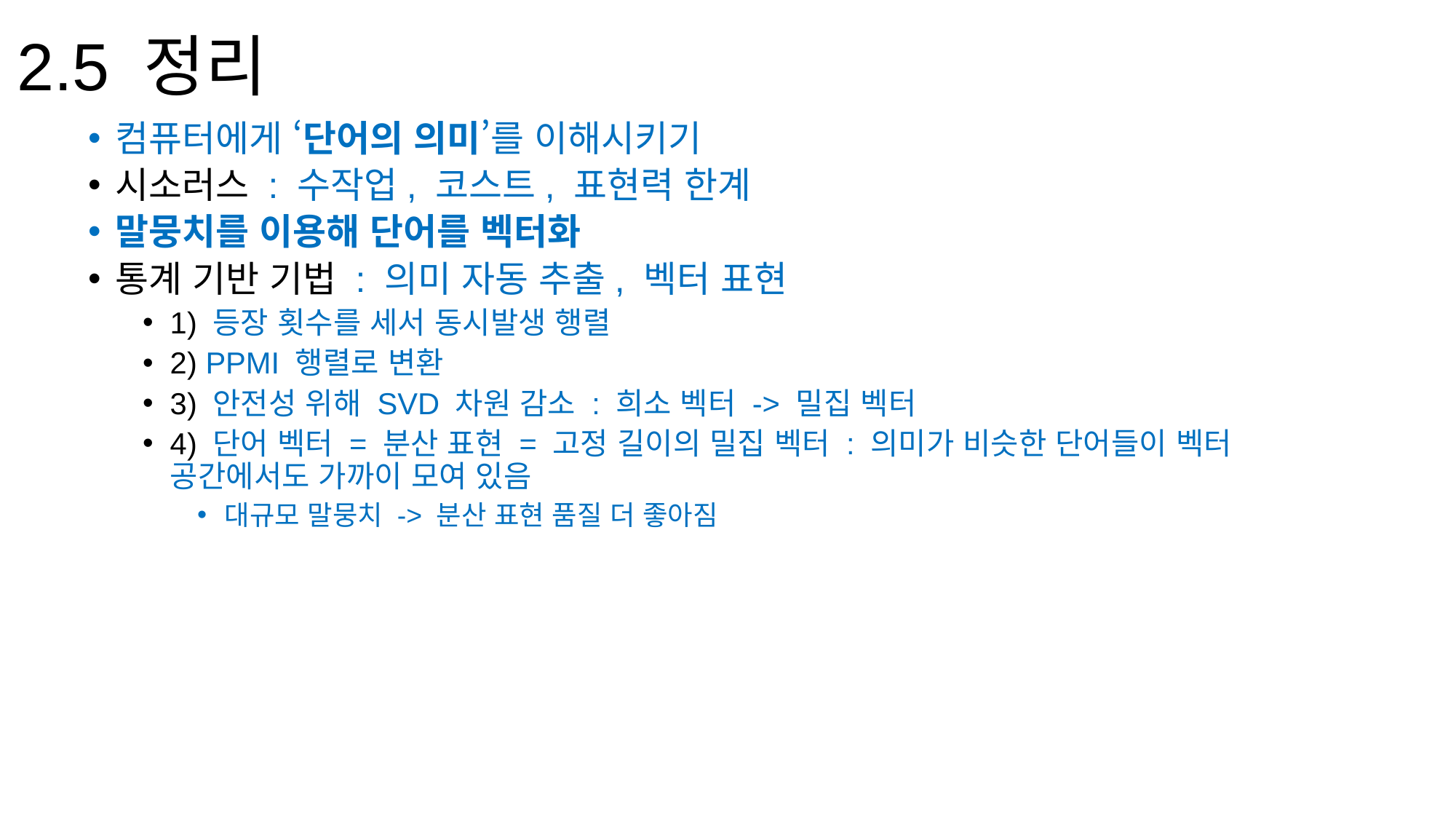

# 2.5 정리
컴퓨터에게 ‘단어의 의미’를 이해시키기
시소러스 : 수작업, 코스트, 표현력 한계
말뭉치를 이용해 단어를 벡터화
통계 기반 기법 : 의미 자동 추출, 벡터 표현
1) 등장 횟수를 세서 동시발생 행렬
2) PPMI 행렬로 변환
3) 안전성 위해 SVD 차원 감소 : 희소 벡터 -> 밀집 벡터
4) 단어 벡터 = 분산 표현 = 고정 길이의 밀집 벡터 : 의미가 비슷한 단어들이 벡터 공간에서도 가까이 모여 있음
대규모 말뭉치 -> 분산 표현 품질 더 좋아짐